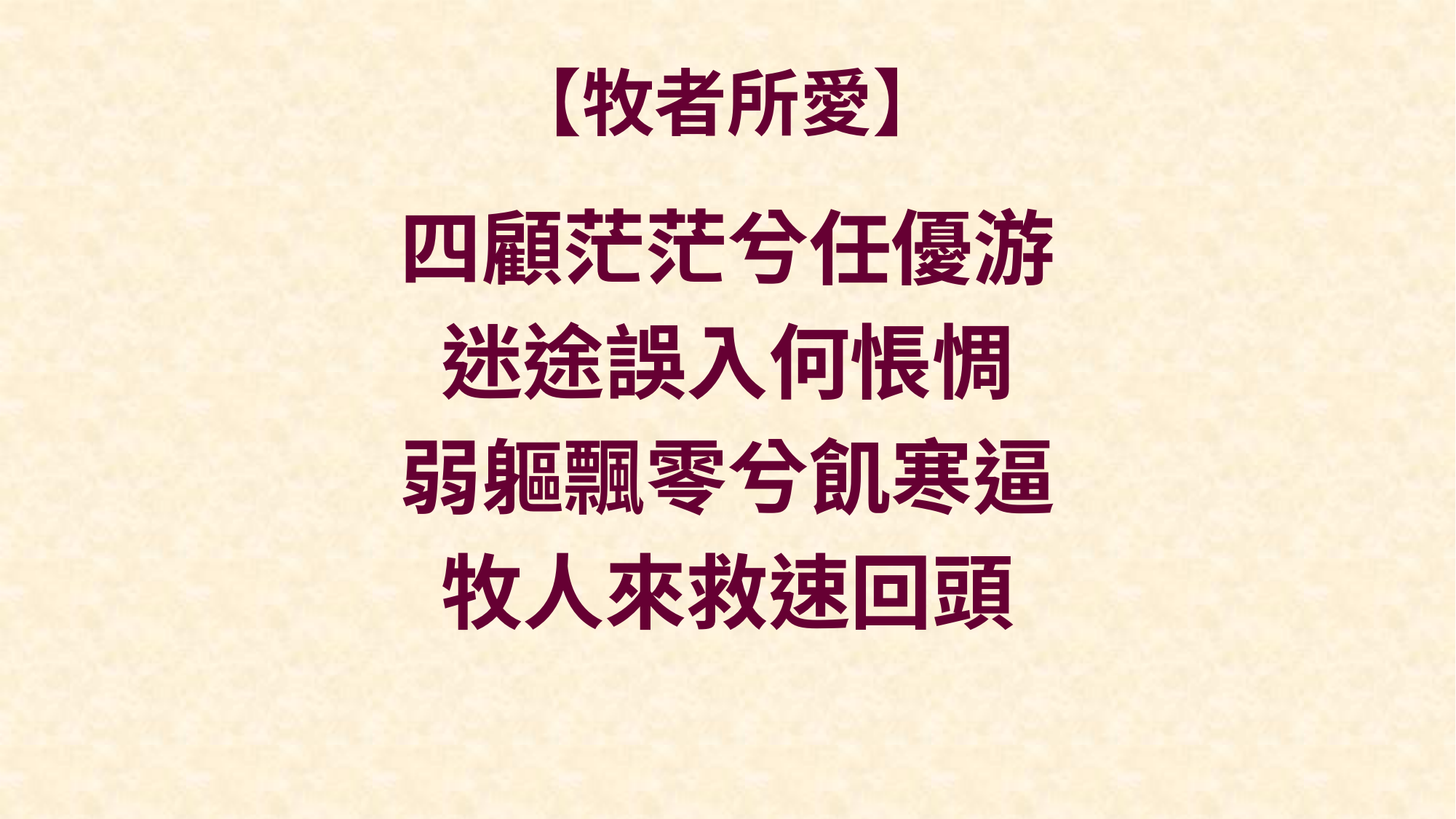

# 【牧者所愛】
四顧茫茫兮任優游
迷途誤入何悵惆
弱軀飄零兮飢寒逼
牧人來救速回頭